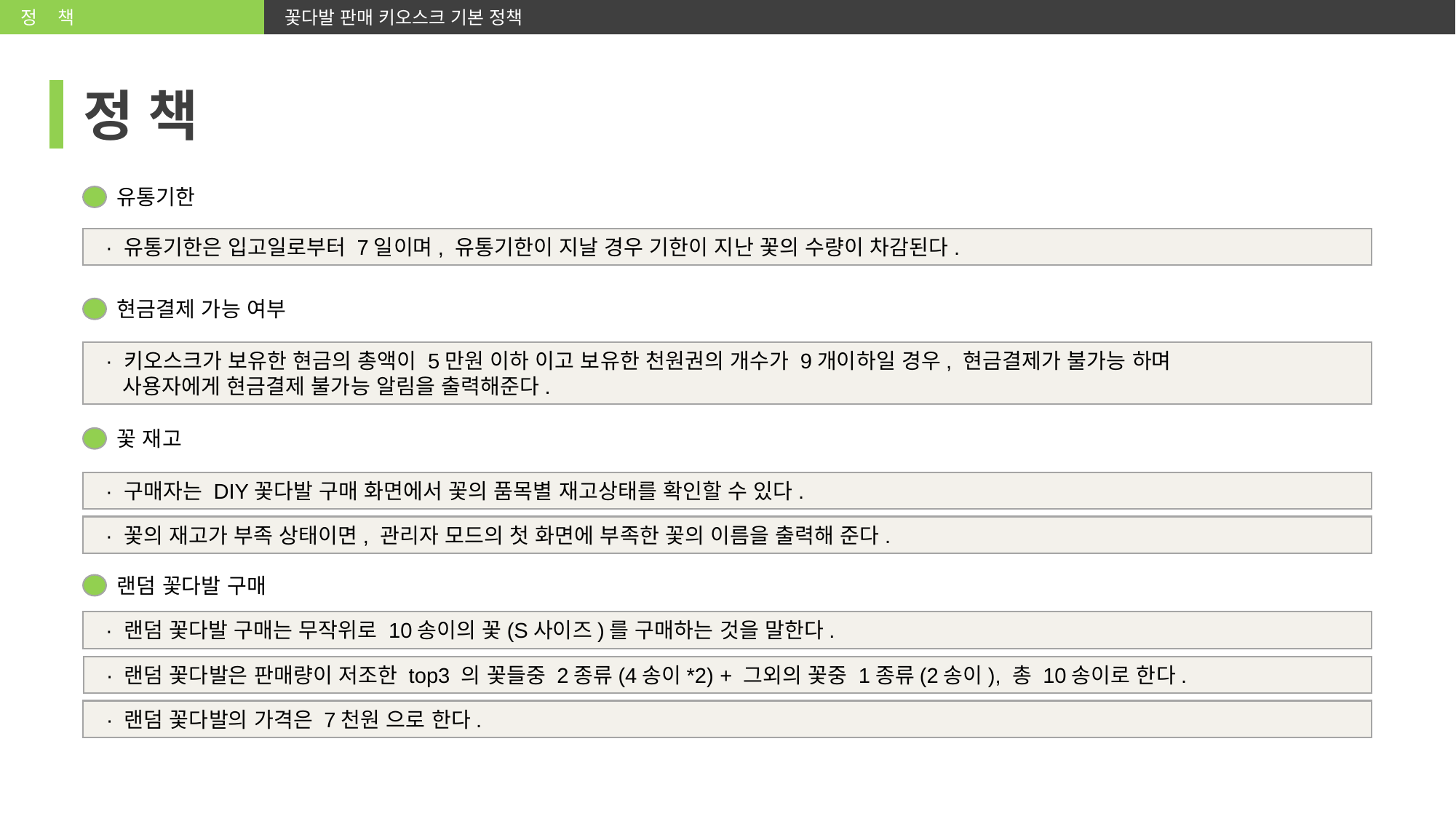

정    책
  꽃다발 판매 키오스크 기본 정책
정 책
유통기한

· 유통기한은 입고일로부터 7일이며, 유통기한이 지날 경우 기한이 지난 꽃의 수량이 차감된다.
현금결제 가능 여부

· 키오스크가 보유한 현금의 총액이 5만원 이하 이고 보유한 천원권의 개수가 9개이하일 경우, 현금결제가 불가능 하며
  사용자에게 현금결제 불가능 알림을 출력해준다.
꽃 재고

· 구매자는 DIY꽃다발 구매 화면에서 꽃의 품목별 재고상태를 확인할 수 있다.

· 꽃의 재고가 부족 상태이면, 관리자 모드의 첫 화면에 부족한 꽃의 이름을 출력해 준다.
랜덤 꽃다발 구매

· 랜덤 꽃다발 구매는 무작위로 10송이의 꽃(S사이즈)를 구매하는 것을 말한다.

· 랜덤 꽃다발은 판매량이 저조한 top3 의 꽃들중 2종류(4송이*2) + 그외의 꽃중 1종류(2송이), 총 10송이로 한다.

· 랜덤 꽃다발의 가격은 7천원 으로 한다.